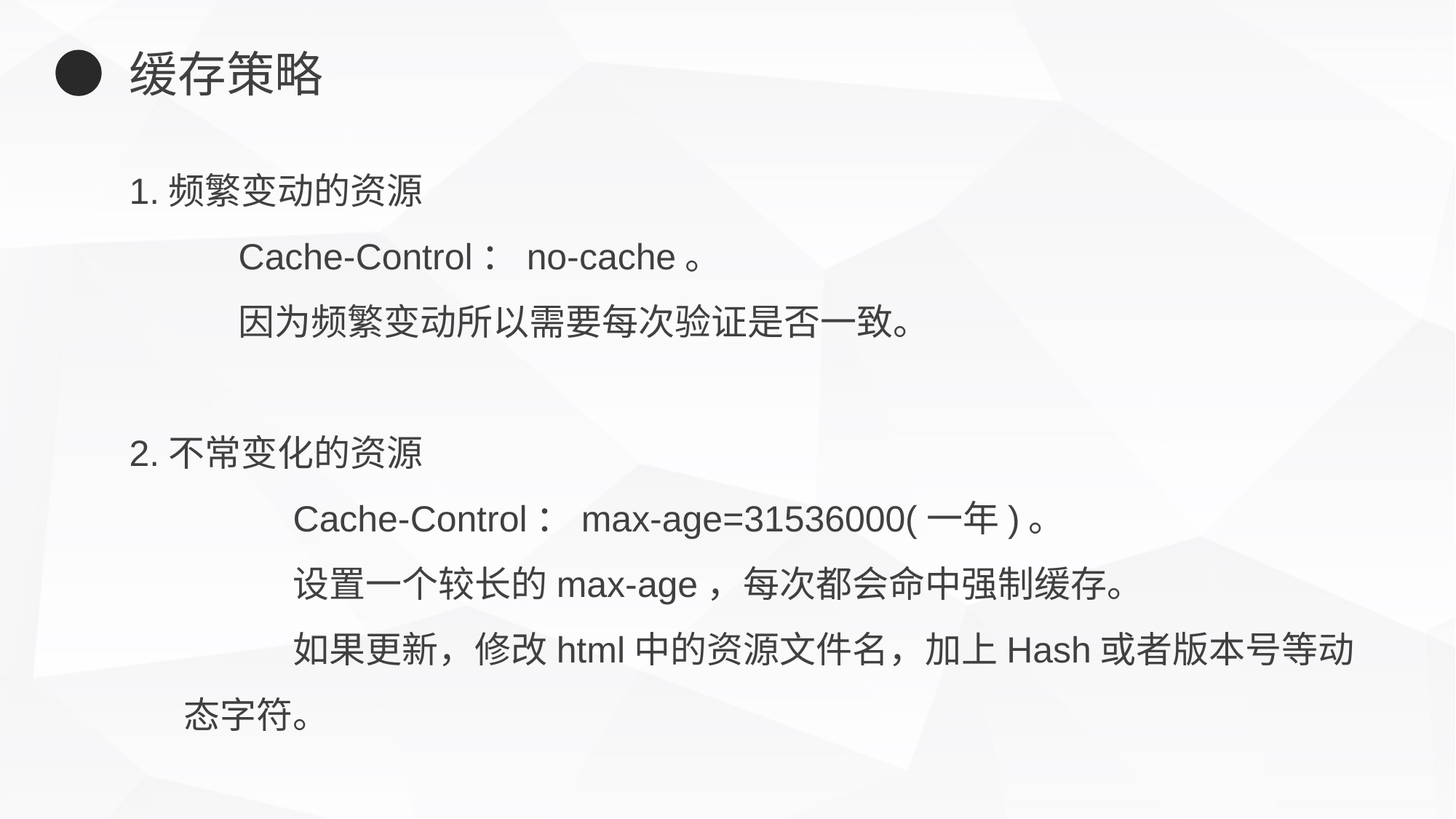

缓存策略

1.频繁变动的资源
	Cache-Control：no-cache。
	因为频繁变动所以需要每次验证是否一致。

2.不常变化的资源
	Cache-Control：max-age=31536000(一年)。
	设置一个较长的max-age，每次都会命中强制缓存。
	如果更新，修改html中的资源文件名，加上Hash或者版本号等动态字符。